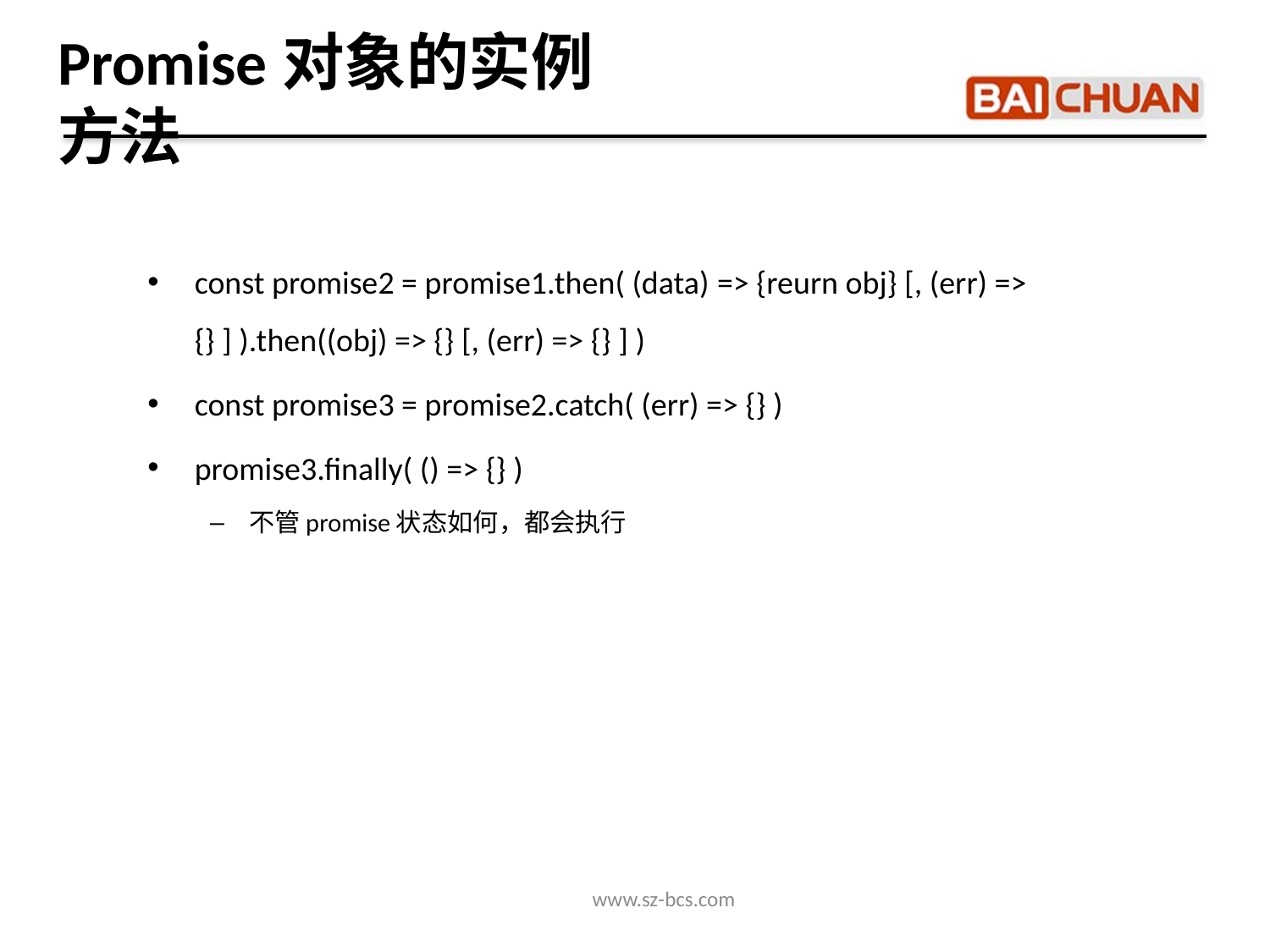

Promise对象的实例方法
const promise2 = promise1.then( (data) => {reurn obj} [, (err) => {} ] ).then((obj) => {} [, (err) => {} ] )
const promise3 = promise2.catch( (err) => {} )
promise3.finally( () => {} )
不管promise状态如何，都会执行

www.sz-bcs.com